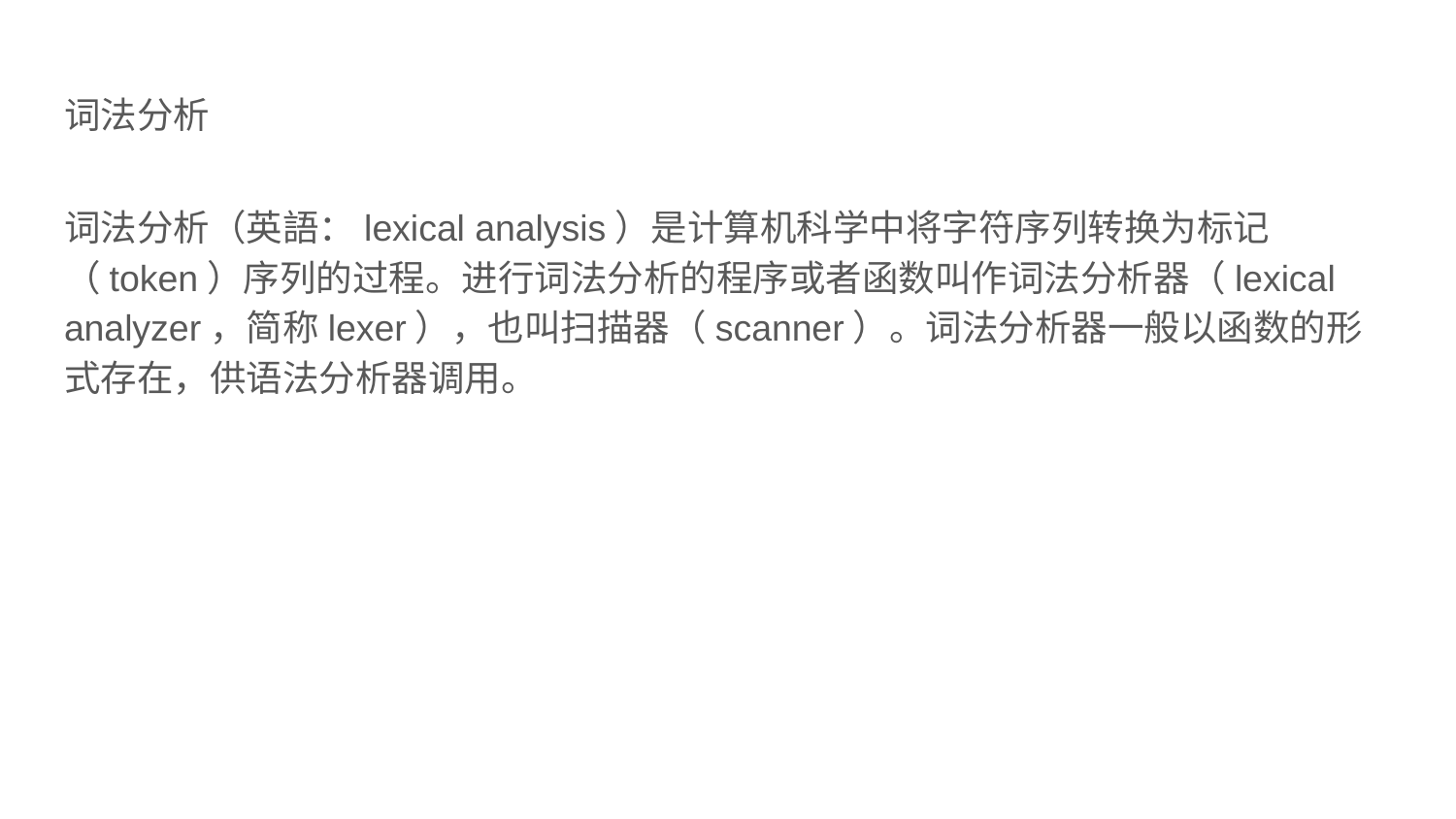

# 词法分析
词法分析（英語：lexical analysis）是计算机科学中将字符序列转换为标记（token）序列的过程。进行词法分析的程序或者函数叫作词法分析器（lexical analyzer，简称lexer），也叫扫描器（scanner）。词法分析器一般以函数的形式存在，供语法分析器调用。